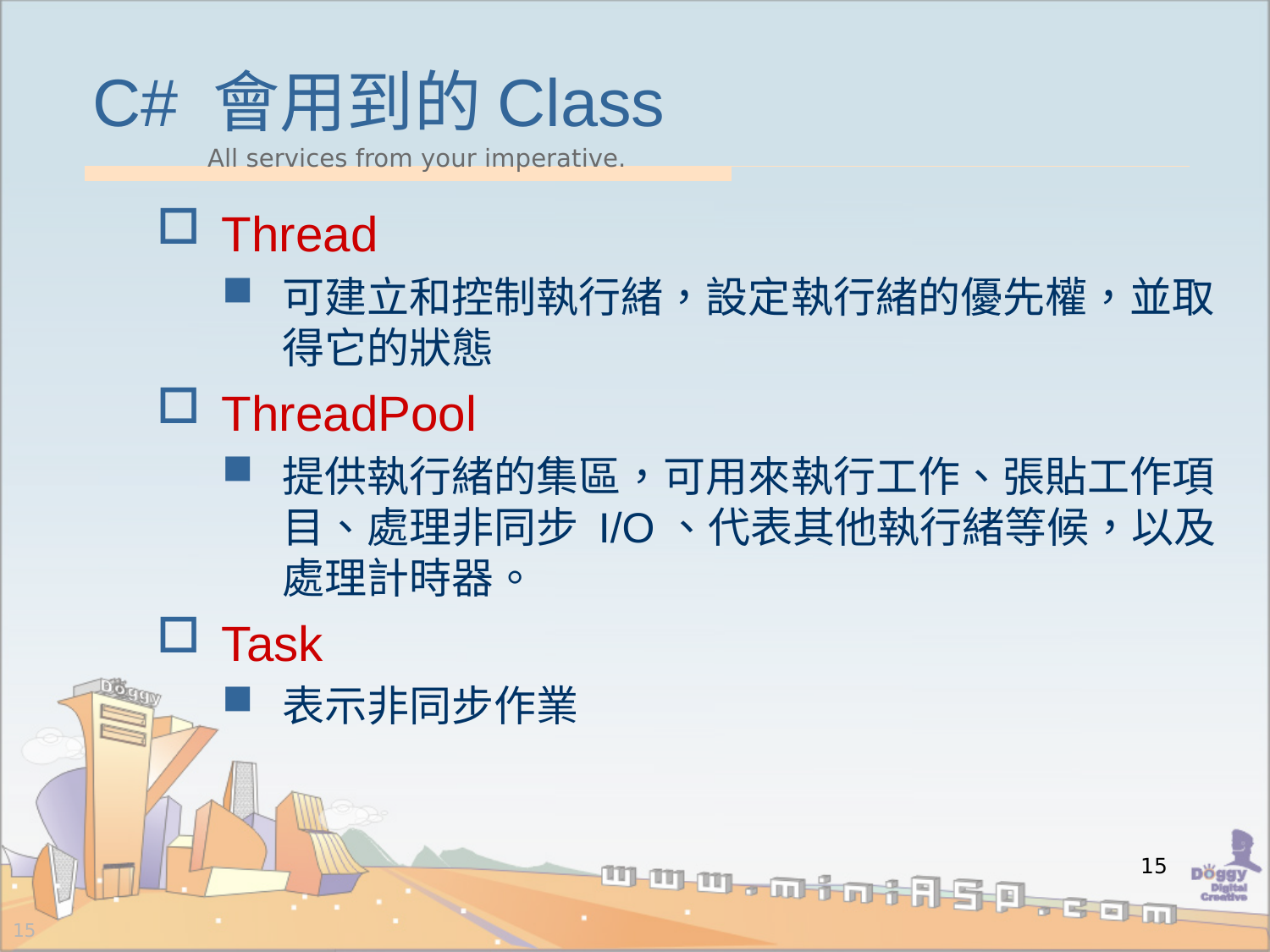

# C# 會用到的Class
Thread
可建立和控制執行緒，設定執行緒的優先權，並取得它的狀態
ThreadPool
提供執行緒的集區，可用來執行工作、張貼工作項目、處理非同步 I/O、代表其他執行緒等候，以及處理計時器。
Task
表示非同步作業
15